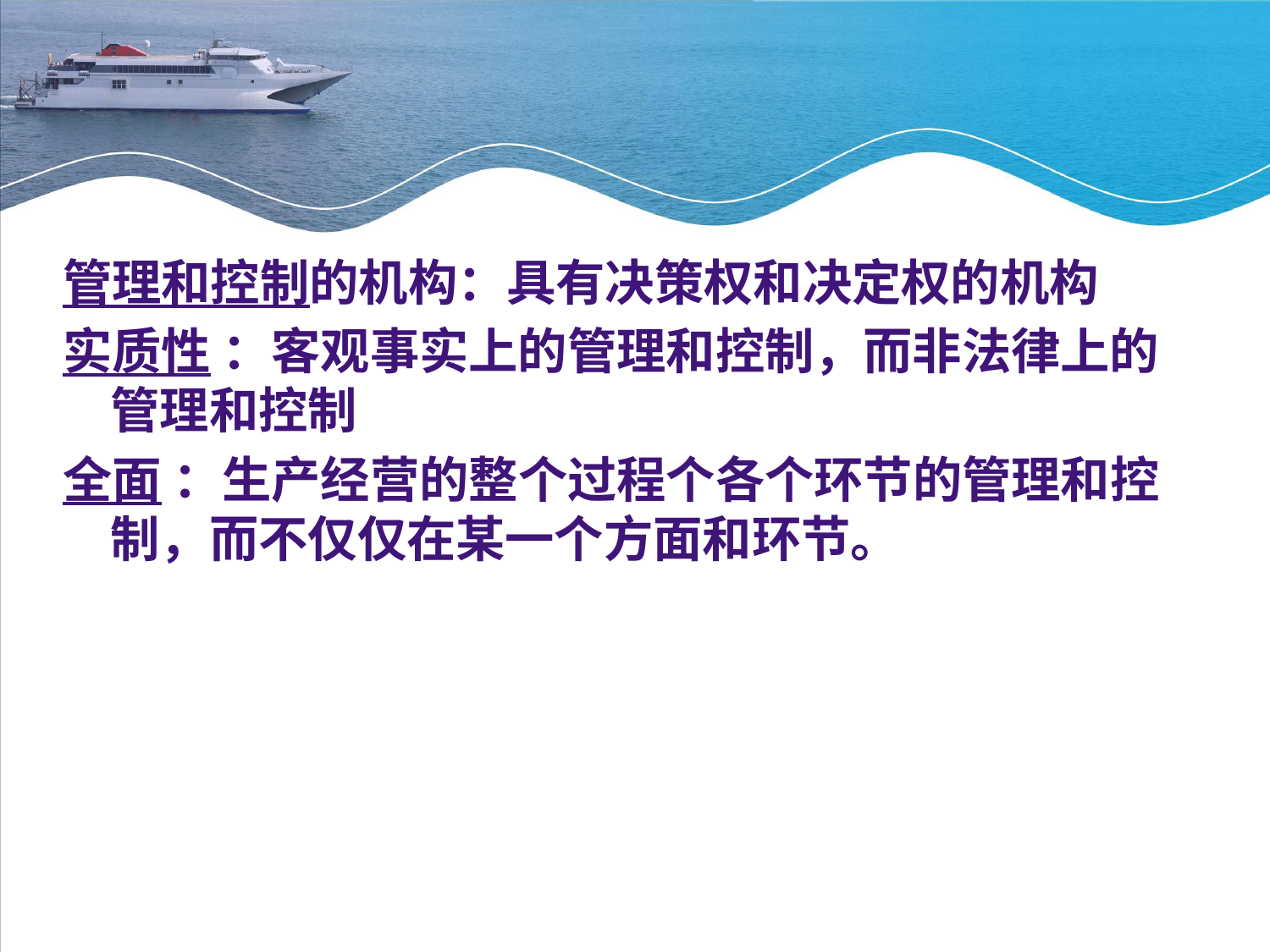

#
管理和控制的机构：具有决策权和决定权的机构
实质性 ：客观事实上的管理和控制，而非法律上的管理和控制
全面 ：生产经营的整个过程个各个环节的管理和控制，而不仅仅在某一个方面和环节。